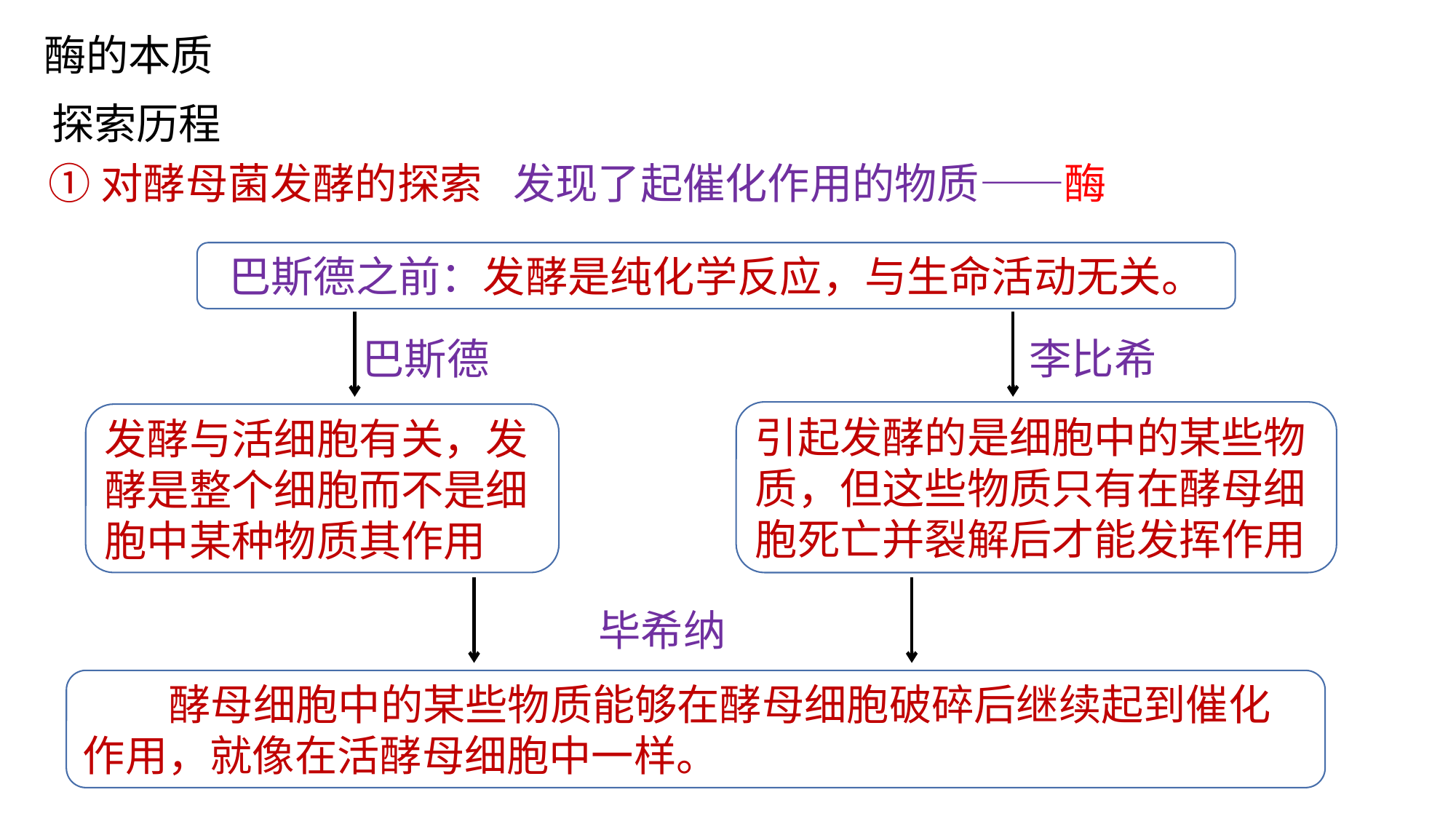

酶的本质
探索历程
①对酵母菌发酵的探索
发现了起催化作用的物质——酶
巴斯德之前：发酵是纯化学反应，与生命活动无关。
巴斯德
李比希
引起发酵的是细胞中的某些物质，但这些物质只有在酵母细胞死亡并裂解后才能发挥作用
发酵与活细胞有关，发酵是整个细胞而不是细胞中某种物质其作用
毕希纳
        酵母细胞中的某些物质能够在酵母细胞破碎后继续起到催化作用，就像在活酵母细胞中一样。